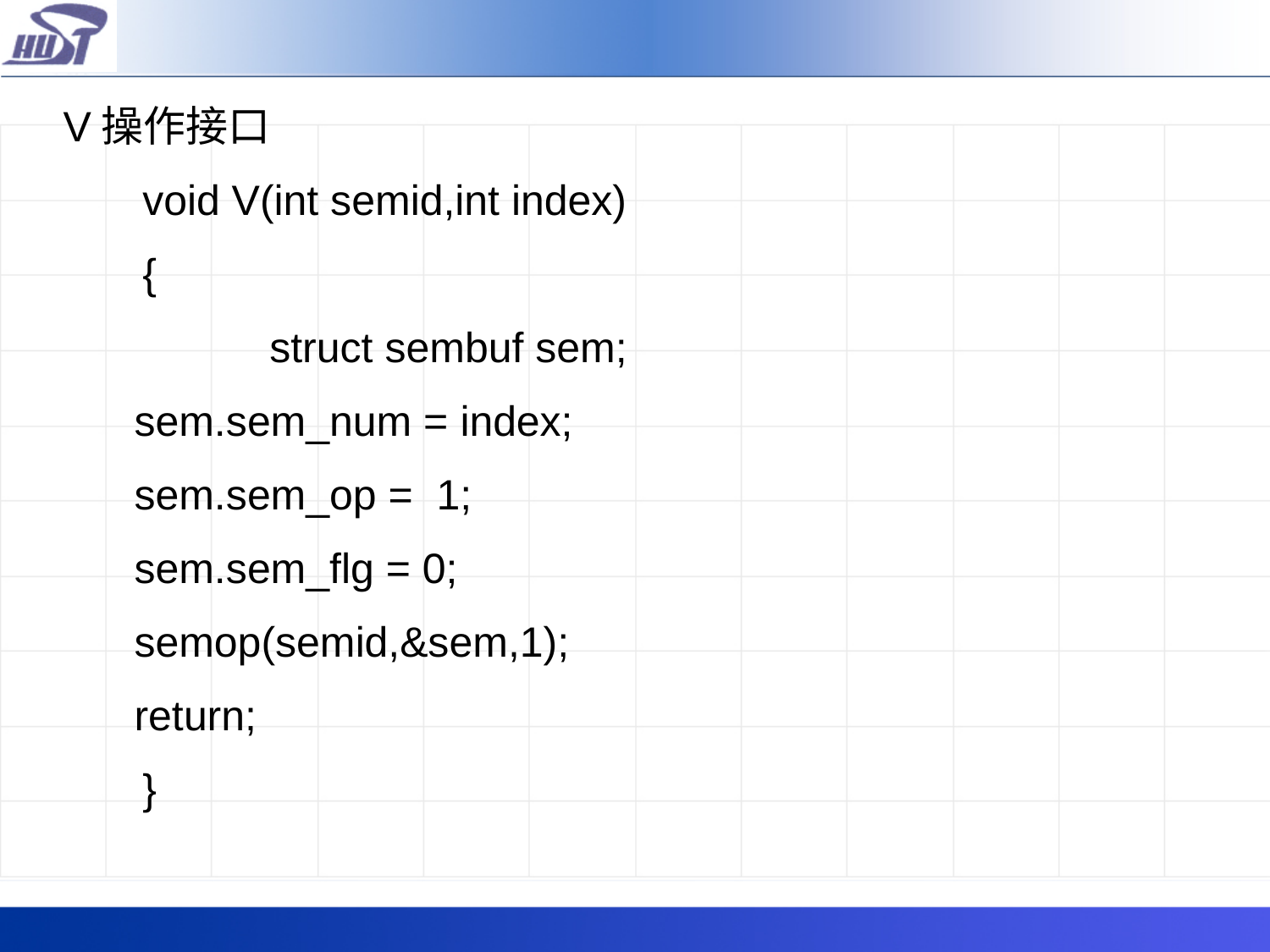

# V操作接口
   	void V(int semid,int index)
  	{
		struct sembuf sem;
      sem.sem_num = index;
      sem.sem_op =  1;
      sem.sem_flg = 0;
      semop(semid,&sem,1);
      return;
	}